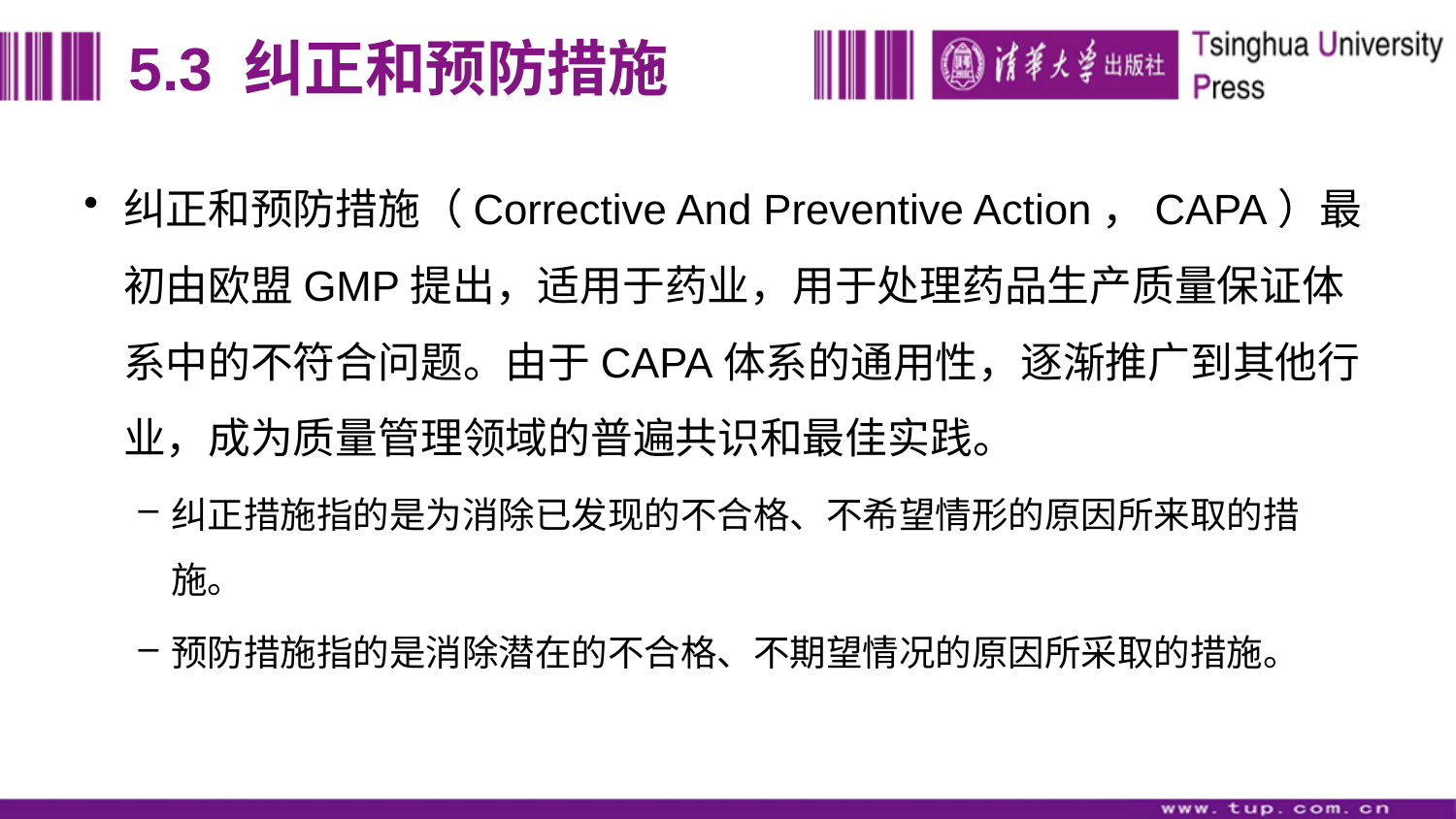

# 5.3 纠正和预防措施
纠正和预防措施（Corrective And Preventive Action，CAPA）最初由欧盟GMP提出，适用于药业，用于处理药品生产质量保证体系中的不符合问题。由于CAPA体系的通用性，逐渐推广到其他行业，成为质量管理领域的普遍共识和最佳实践。
纠正措施指的是为消除已发现的不合格、不希望情形的原因所来取的措施。
预防措施指的是消除潜在的不合格、不期望情况的原因所采取的措施。